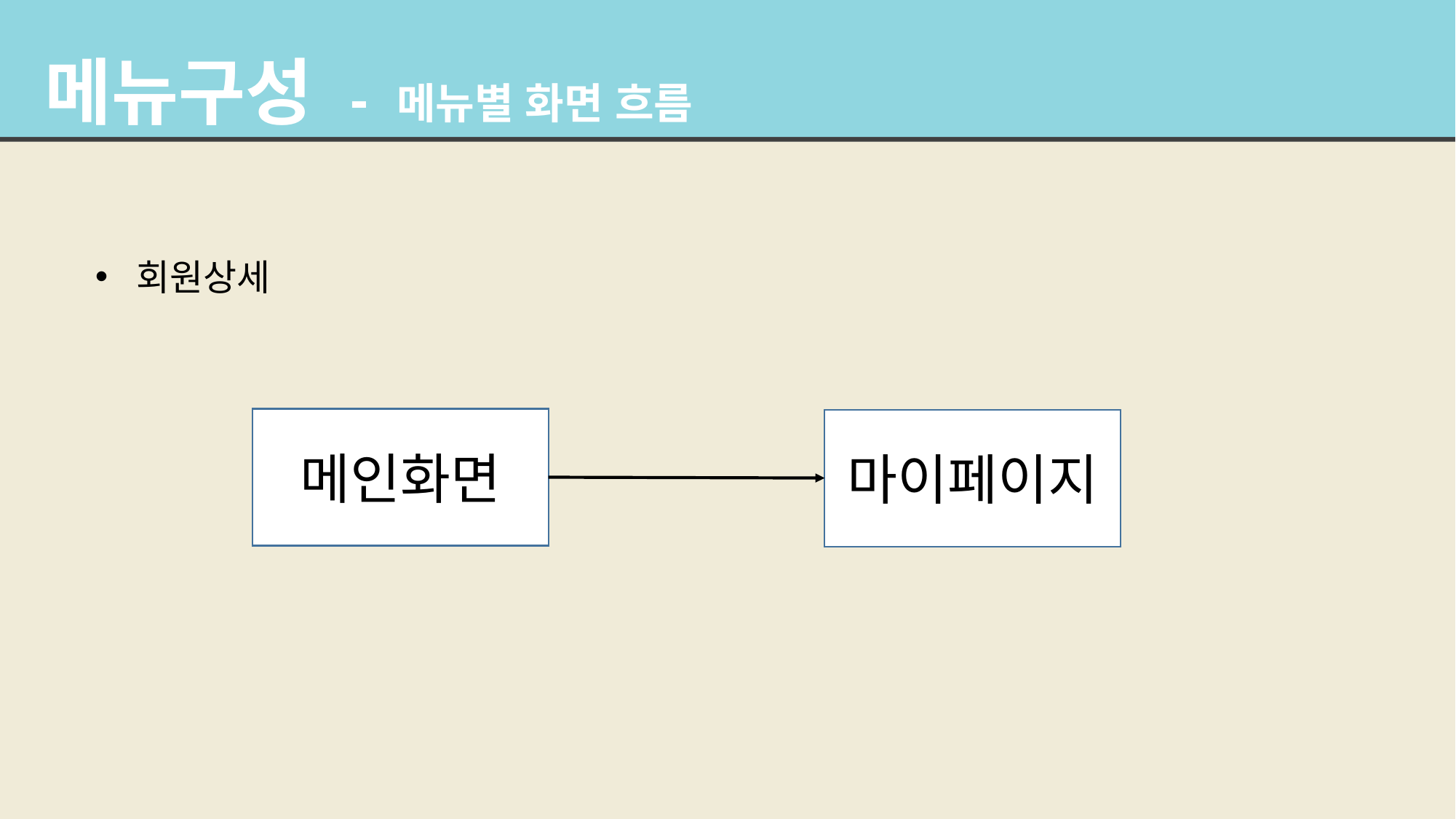

메뉴구성 - 메뉴별 화면 흐름
회원상세
메인화면
마이페이지